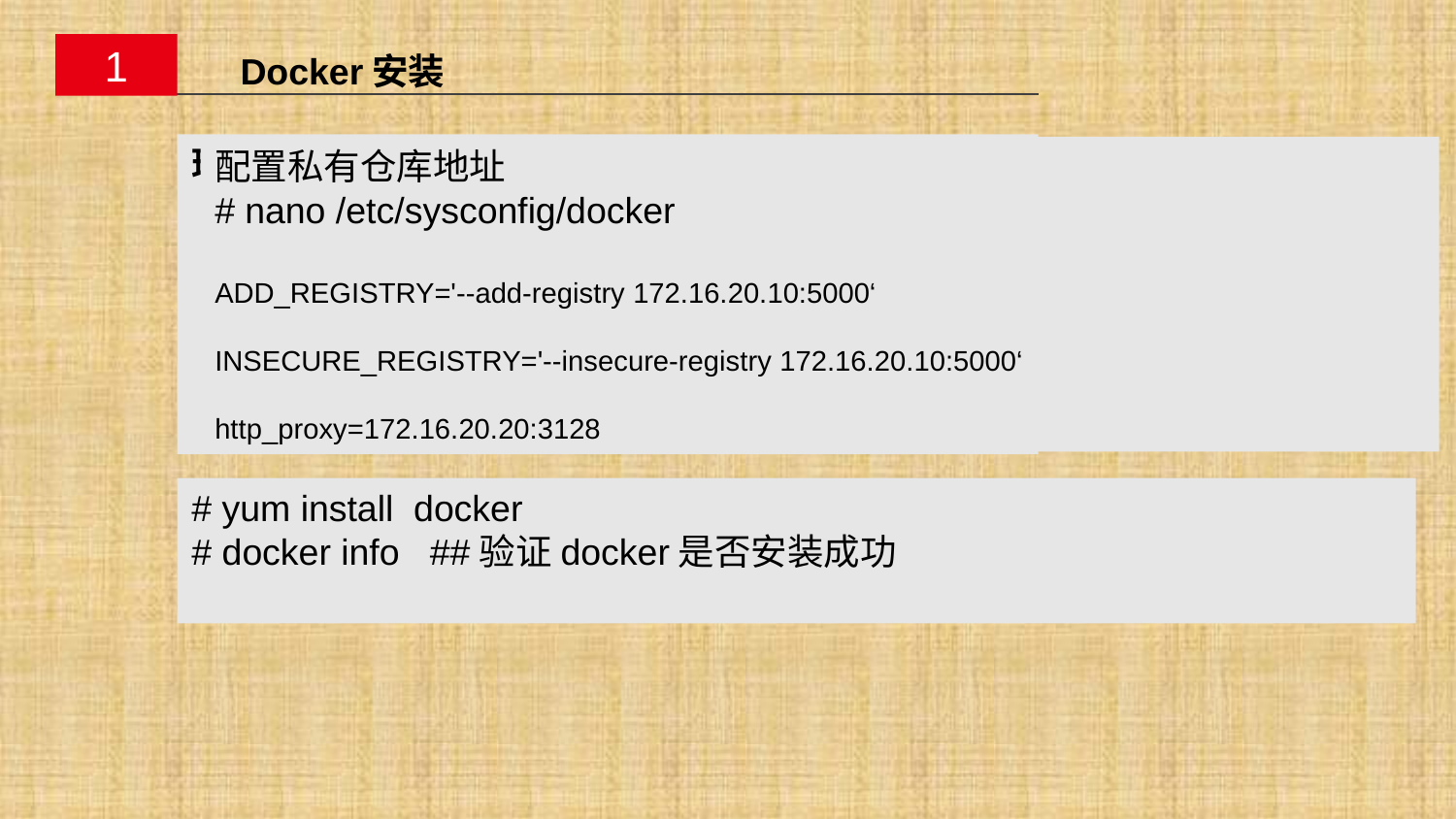

1
Docker安装
环境要求：
1. 必须是 64 位操作系统
2. 建议内核在 3.8 以上

系统：
	Centos:建议centos7或更高版本
	Ubuntu :建议14或更高版本
配置私有仓库地址
# nano /etc/sysconfig/docker

ADD_REGISTRY='--add-registry 172.16.20.10:5000‘

INSECURE_REGISTRY='--insecure-registry 172.16.20.10:5000‘

http_proxy=172.16.20.20:3128
# yum install  docker
# docker info   ##验证docker是否安装成功